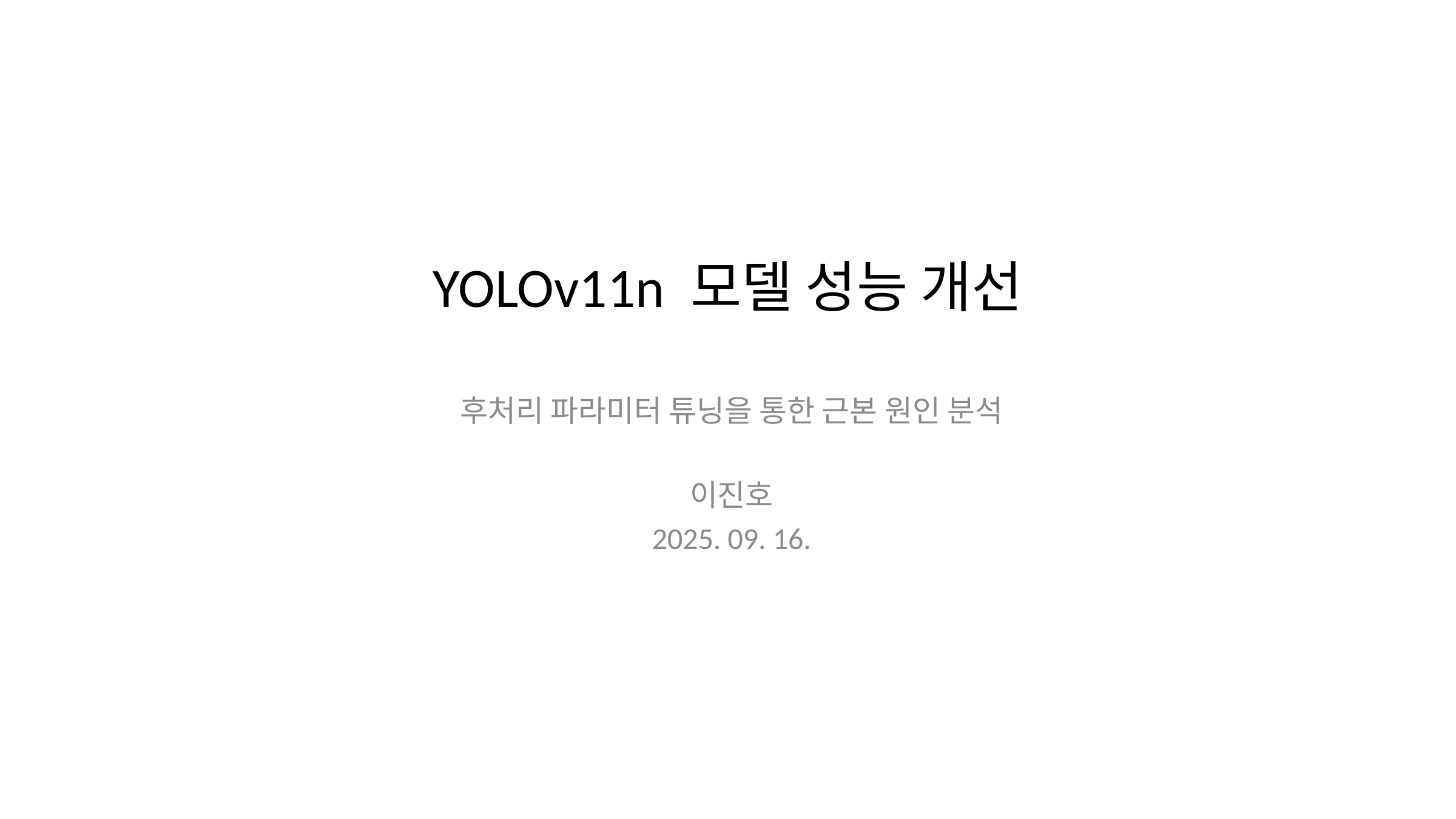

# YOLOv11n 모델 성능 개선
후처리 파라미터 튜닝을 통한 근본 원인 분석

이진호
2025. 09. 16.